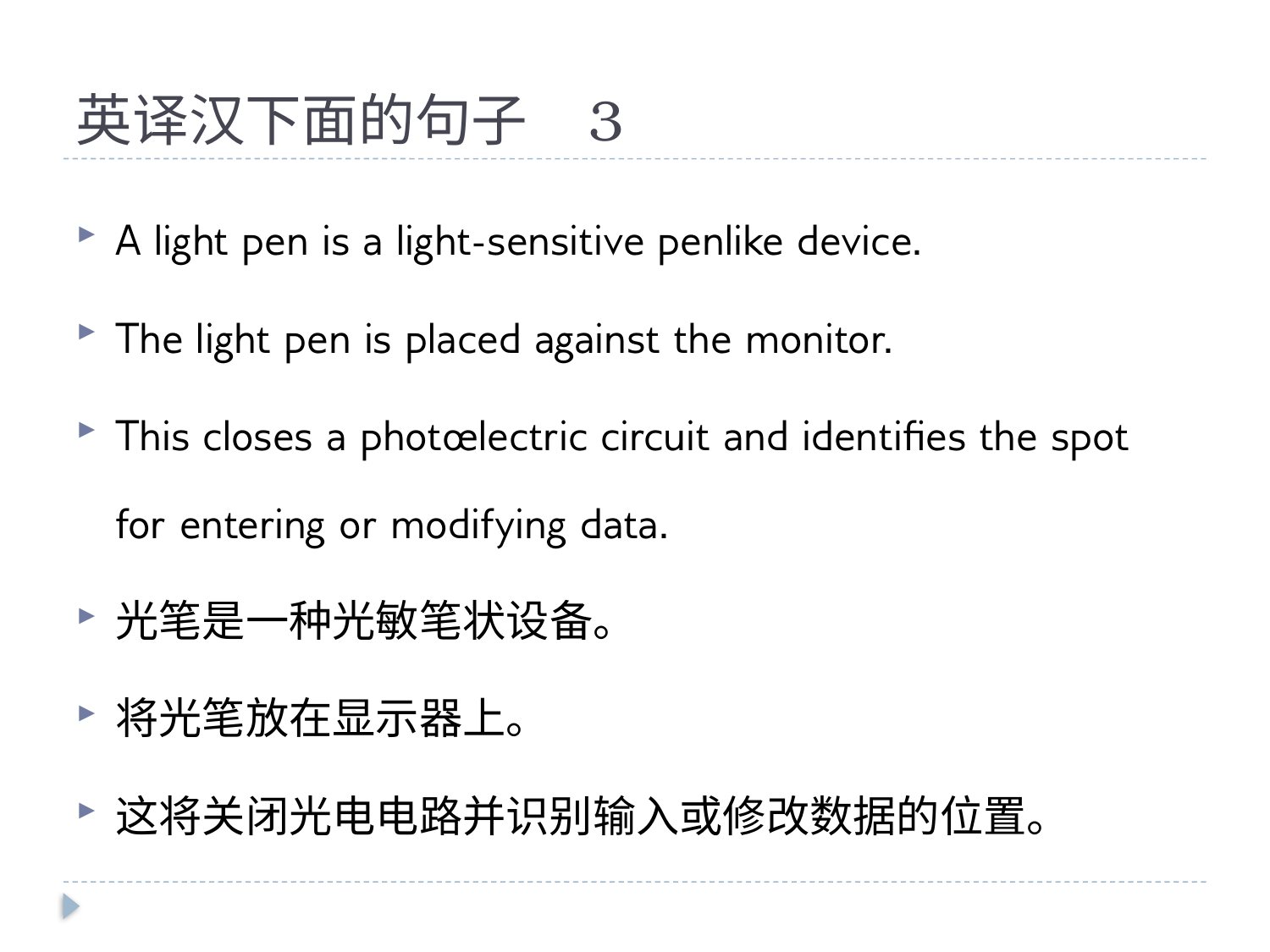

# 英译汉下面的句子   3
A light pen is a light-sensitive penlike device.
The light pen is placed against the monitor.
This closes a photoelectric circuit and identifies the spot for entering or modifying data.
光笔是一种光敏笔状设备。
将光笔放在显示器上。
这将关闭光电电路并识别输入或修改数据的位置。